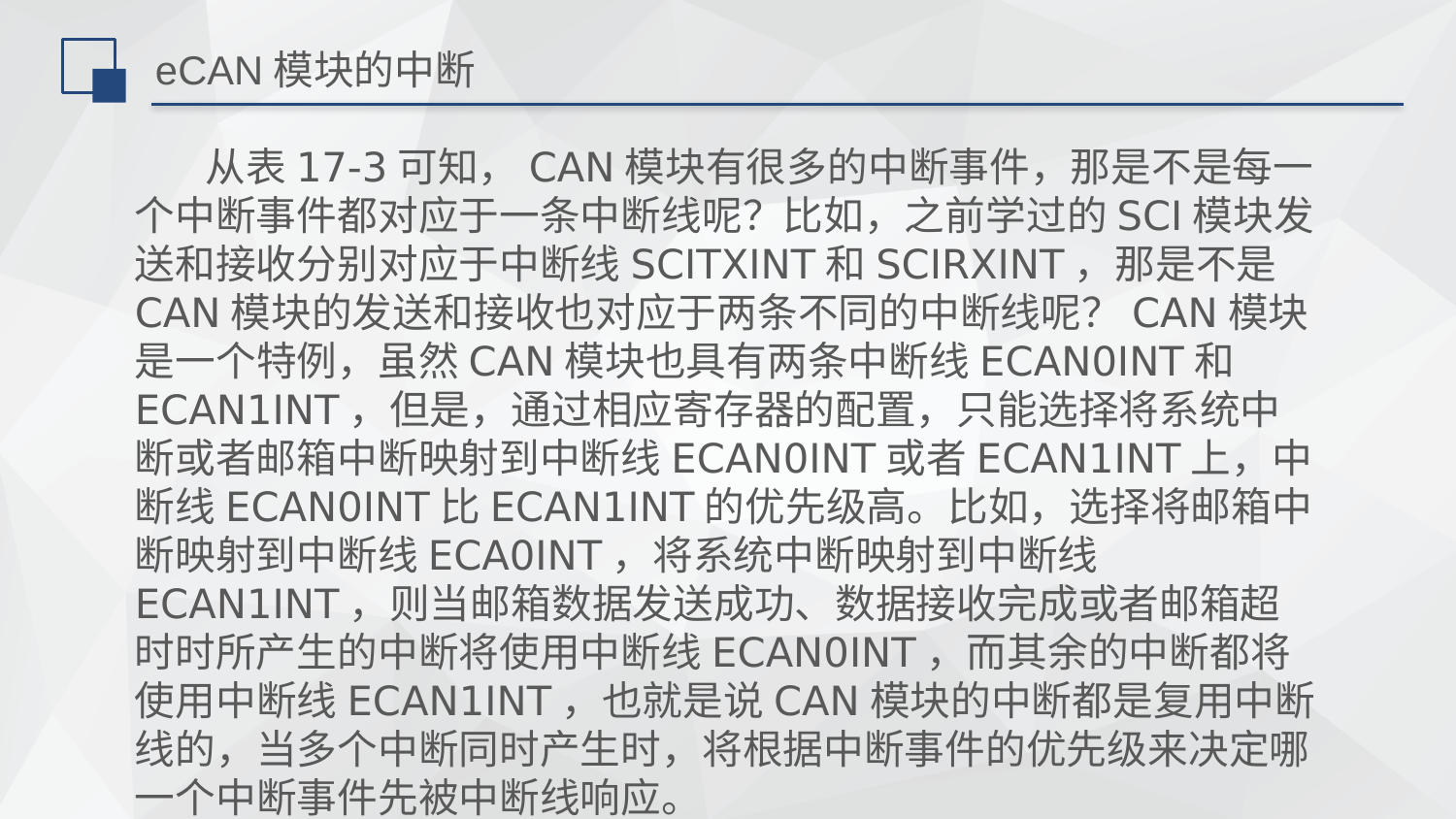

# eCAN模块的中断
从表17-3可知，CAN模块有很多的中断事件，那是不是每一个中断事件都对应于一条中断线呢？比如，之前学过的SCI模块发送和接收分别对应于中断线SCITXINT和SCIRXINT，那是不是CAN模块的发送和接收也对应于两条不同的中断线呢？CAN模块是一个特例，虽然CAN模块也具有两条中断线ECAN0INT和ECAN1INT，但是，通过相应寄存器的配置，只能选择将系统中断或者邮箱中断映射到中断线ECAN0INT或者ECAN1INT上，中断线ECAN0INT比ECAN1INT的优先级高。比如，选择将邮箱中断映射到中断线ECA0INT，将系统中断映射到中断线ECAN1INT，则当邮箱数据发送成功、数据接收完成或者邮箱超时时所产生的中断将使用中断线ECAN0INT，而其余的中断都将使用中断线ECAN1INT，也就是说CAN模块的中断都是复用中断线的，当多个中断同时产生时，将根据中断事件的优先级来决定哪一个中断事件先被中断线响应。